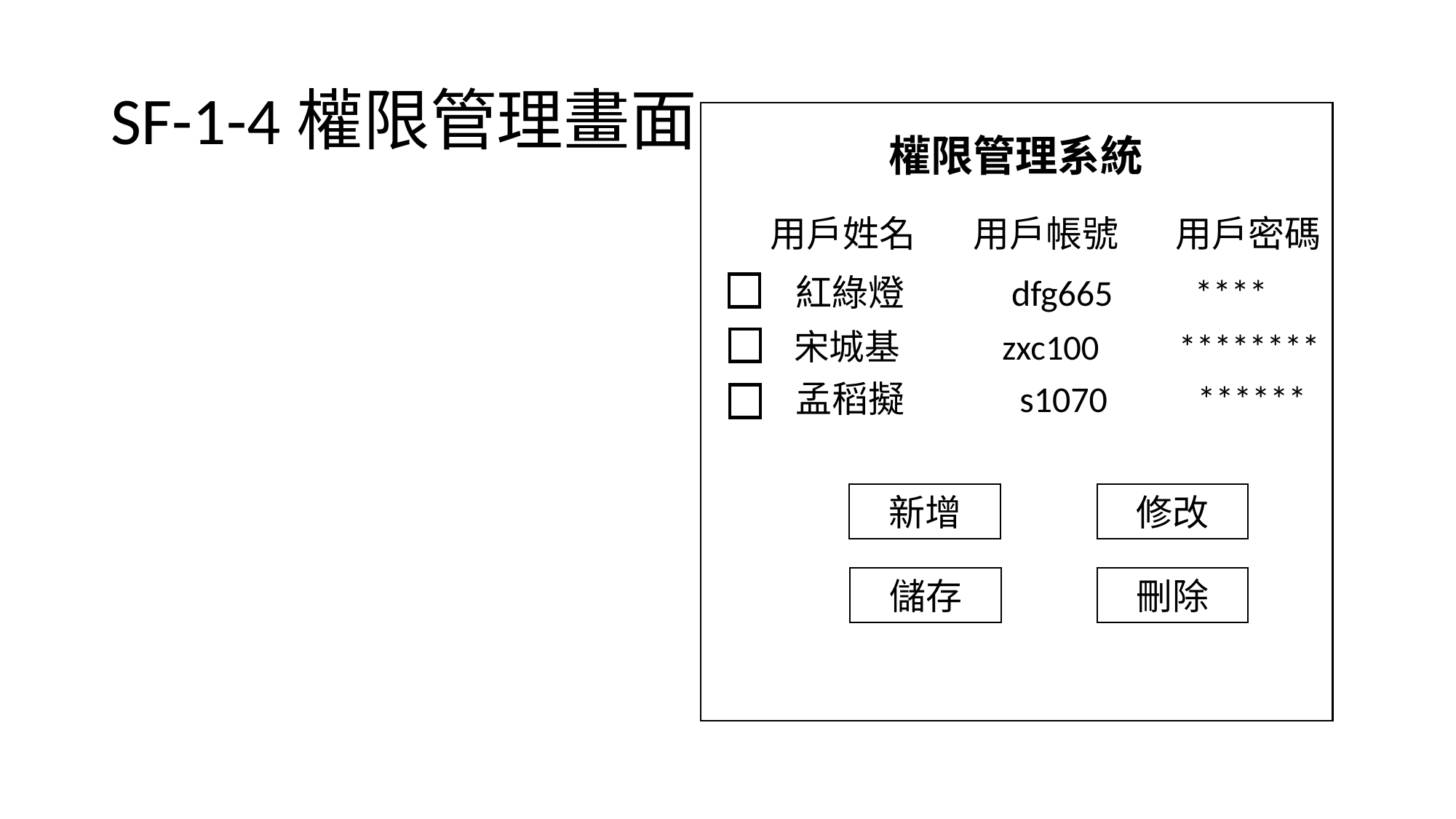

# SF-1-4權限管理畫面

權限管理系統
用戶姓名       用戶帳號       用戶密碼
  紅綠燈            dfg665          ****

  宋城基            zxc100          ********

  孟稻擬             s1070           ******

修改
新增
刪除
儲存